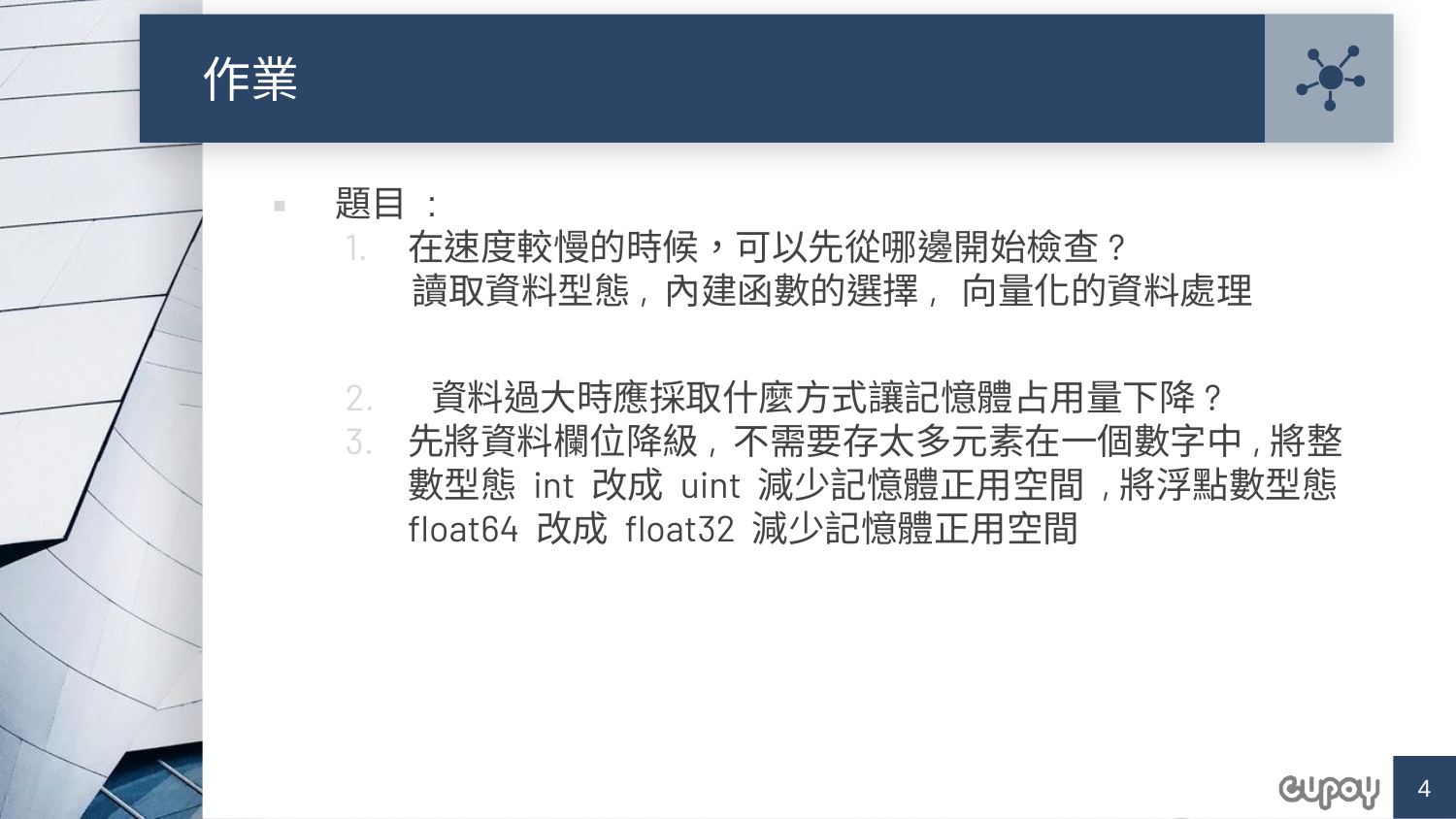

# 作業

題目 :
在速度較慢的時候，可以先從哪邊開始檢查?
        讀取資料型態, 內建函數的選擇,  向量化的資料處理

  資料過大時應採取什麼方式讓記憶體占用量下降?
先將資料欄位降級, 不需要存太多元素在一個數字中,將整數型態 int 改成 uint 減少記憶體正用空間 ,將浮點數型態 float64 改成 float32 減少記憶體正用空間
4